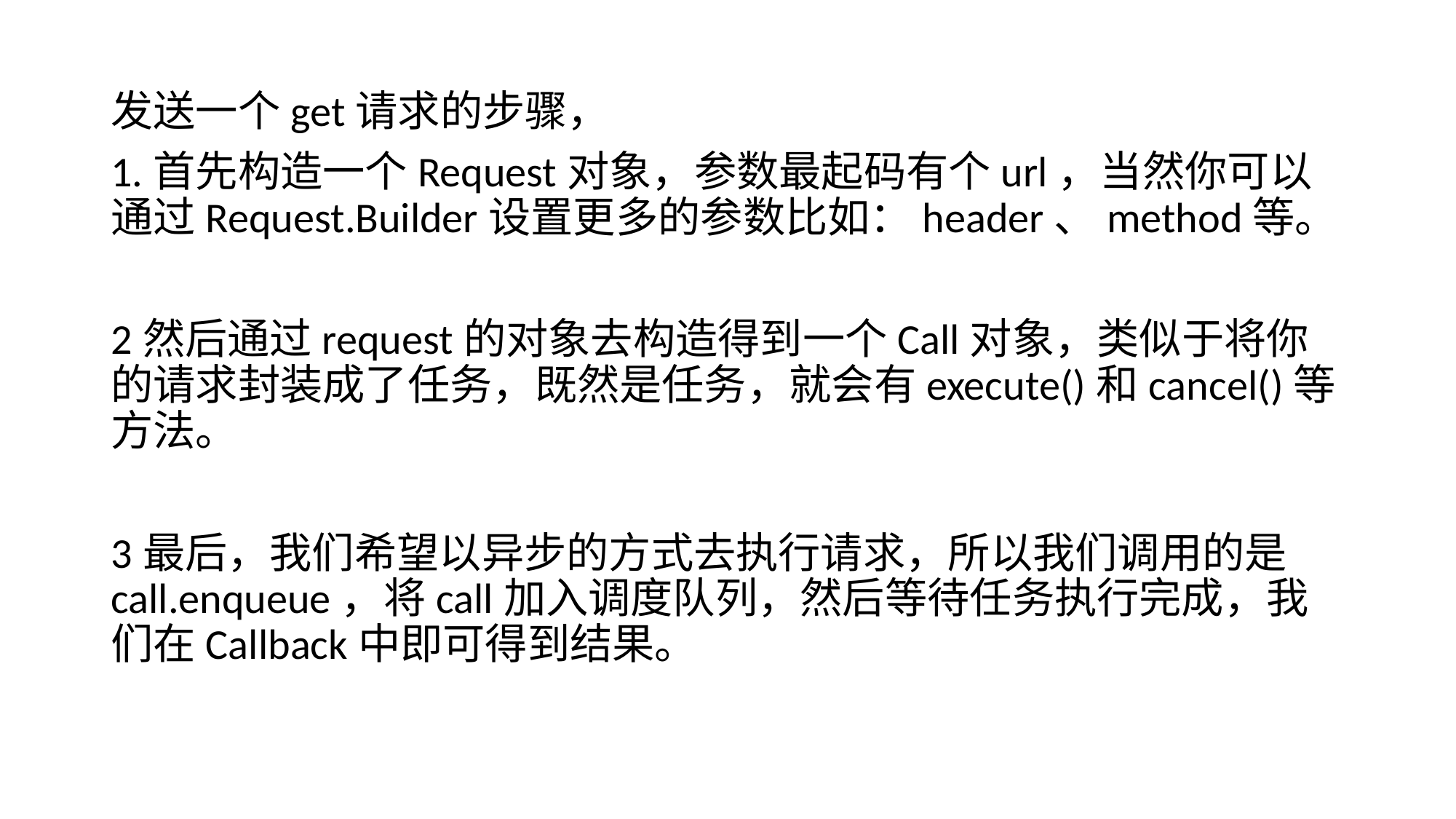

发送一个get请求的步骤，
1.首先构造一个Request对象，参数最起码有个url，当然你可以通过Request.Builder设置更多的参数比如：header、method等。

2然后通过request的对象去构造得到一个Call对象，类似于将你的请求封装成了任务，既然是任务，就会有execute()和cancel()等方法。

3最后，我们希望以异步的方式去执行请求，所以我们调用的是call.enqueue，将call加入调度队列，然后等待任务执行完成，我们在Callback中即可得到结果。